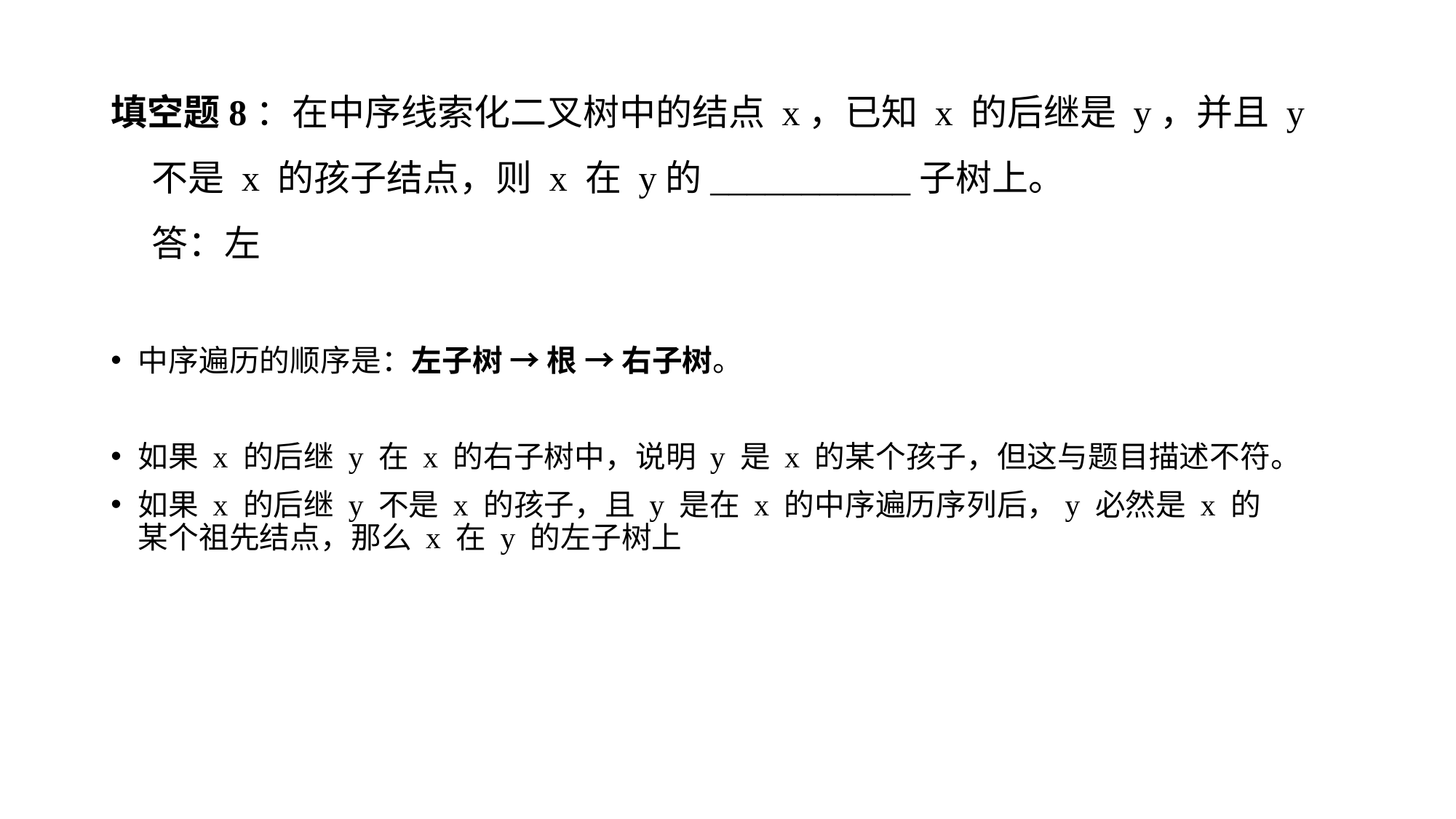

# 填空题8：在中序线索化二叉树中的结点 x，已知 x 的后继是 y，并且 y 不是 x 的孩子结点，则 x 在 y的___________子树上。 答：左

中序遍历的顺序是：左子树 → 根 → 右子树。

如果 x 的后继 y 在 x 的右子树中，说明 y 是 x 的某个孩子，但这与题目描述不符。
如果 x 的后继 y 不是 x 的孩子，且 y 是在 x 的中序遍历序列后，y 必然是 x 的某个祖先结点，那么 x 在 y 的左子树上